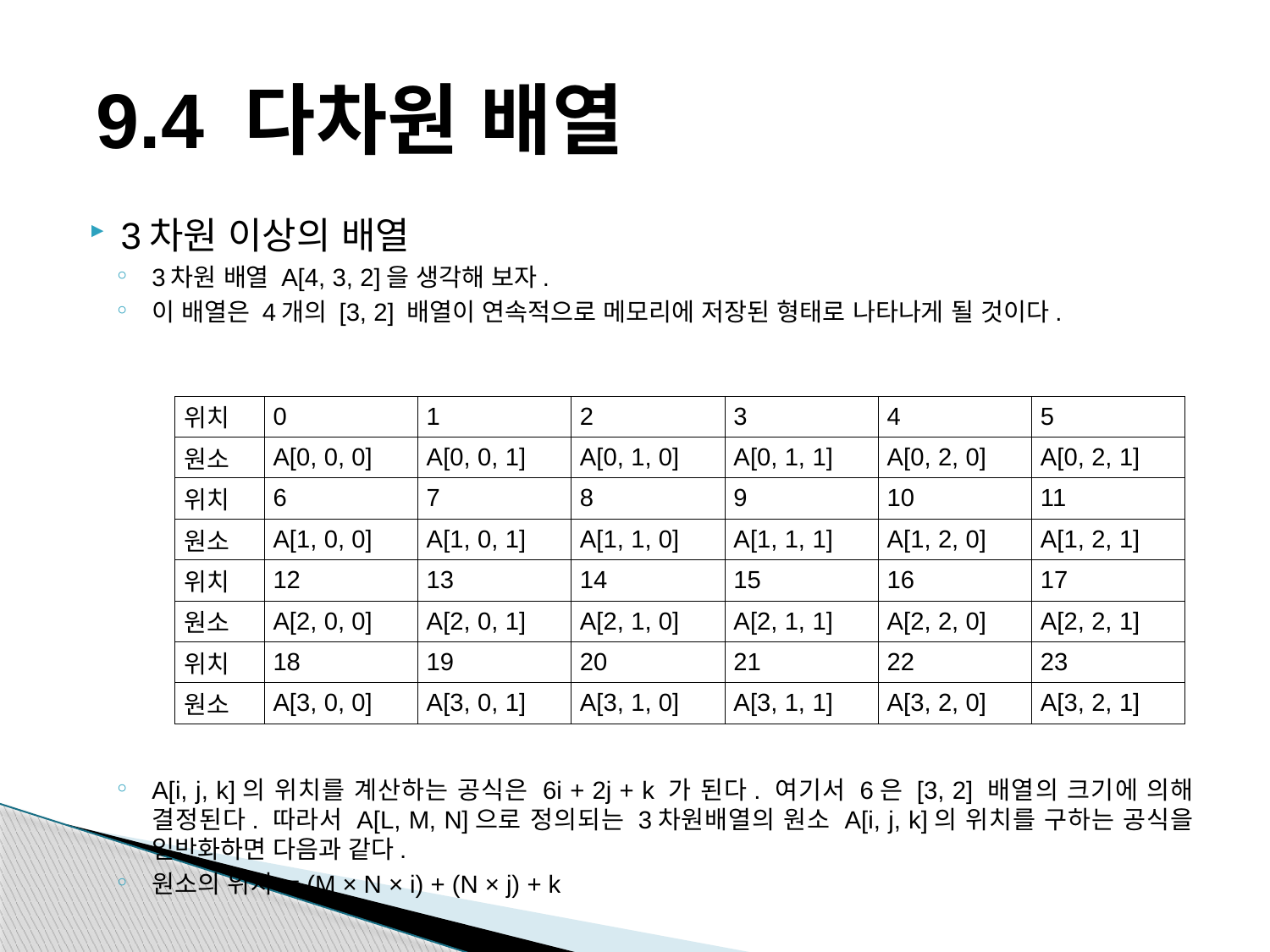

# 9.4 다차원 배열
3차원 이상의 배열
3차원 배열 A[4, 3, 2]을 생각해 보자.
이 배열은 4개의 [3, 2] 배열이 연속적으로 메모리에 저장된 형태로 나타나게 될 것이다.

A[i, j, k]의 위치를 계산하는 공식은 6i + 2j + k 가 된다. 여기서 6은 [3, 2] 배열의 크기에 의해 결정된다. 따라서 A[L, M, N]으로 정의되는 3차원배열의 원소 A[i, j, k]의 위치를 구하는 공식을 일반화하면 다음과 같다.
원소의 위치 = (M × N × i) + (N × j) + k
| 위치 | 0 | 1 | 2 | 3 | 4 | 5 |
| --- | --- | --- | --- | --- | --- | --- |
| 원소 | A[0, 0, 0] | A[0, 0, 1] | A[0, 1, 0] | A[0, 1, 1] | A[0, 2, 0] | A[0, 2, 1] |
| 위치 | 6 | 7 | 8 | 9 | 10 | 11 |
| 원소 | A[1, 0, 0] | A[1, 0, 1] | A[1, 1, 0] | A[1, 1, 1] | A[1, 2, 0] | A[1, 2, 1] |
| 위치 | 12 | 13 | 14 | 15 | 16 | 17 |
| 원소 | A[2, 0, 0] | A[2, 0, 1] | A[2, 1, 0] | A[2, 1, 1] | A[2, 2, 0] | A[2, 2, 1] |
| 위치 | 18 | 19 | 20 | 21 | 22 | 23 |
| 원소 | A[3, 0, 0] | A[3, 0, 1] | A[3, 1, 0] | A[3, 1, 1] | A[3, 2, 0] | A[3, 2, 1] |